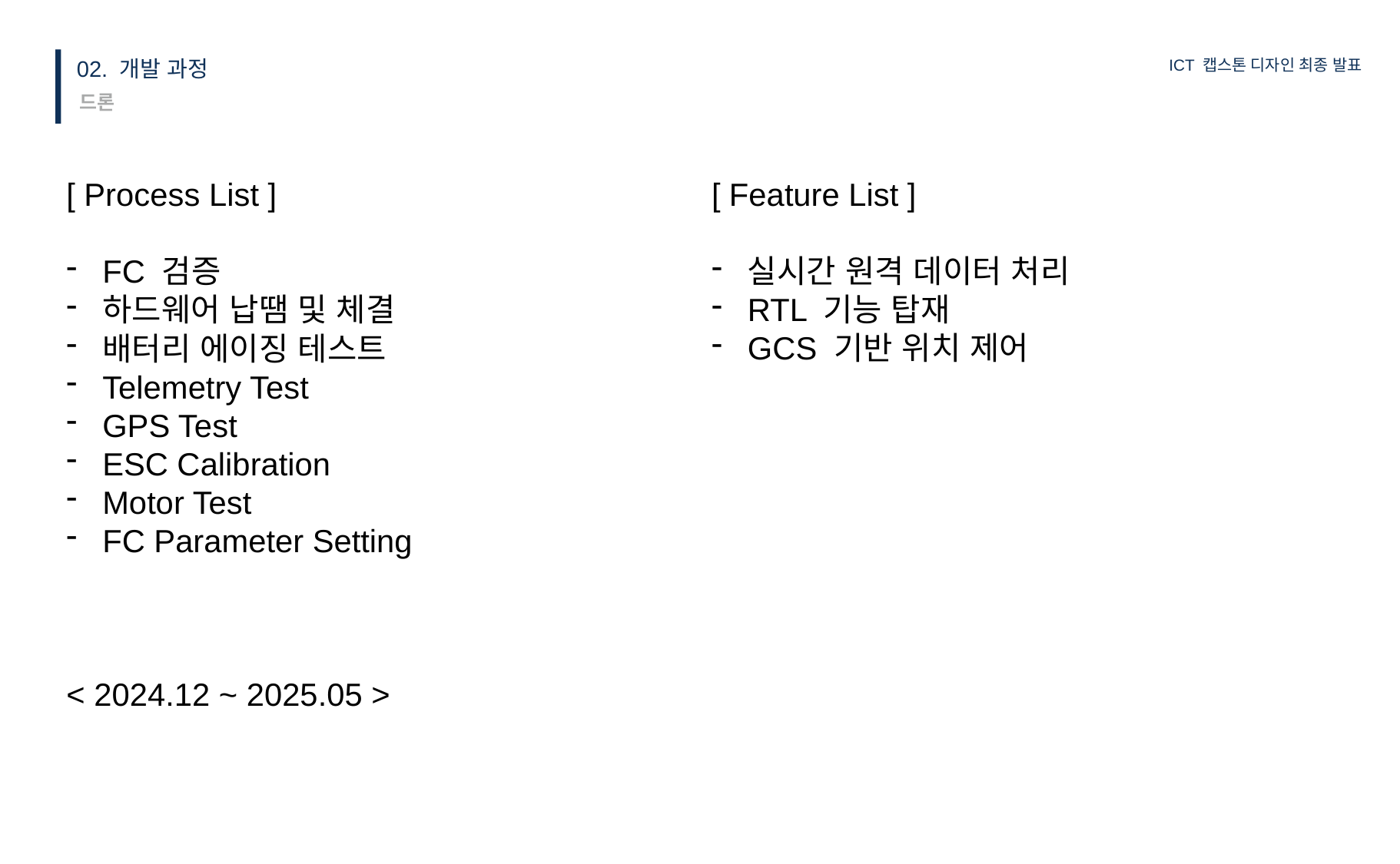

02. 개발 과정
ICT 캡스톤 디자인 최종 발표
드론
[ Process List ]

FC 검증
하드웨어 납땜 및 체결
배터리 에이징 테스트
Telemetry Test
GPS Test
ESC Calibration
Motor Test
FC Parameter Setting

< 2024.12 ~ 2025.05 >

[ Feature List ]

실시간 원격 데이터 처리
RTL 기능 탑재
GCS 기반 위치 제어